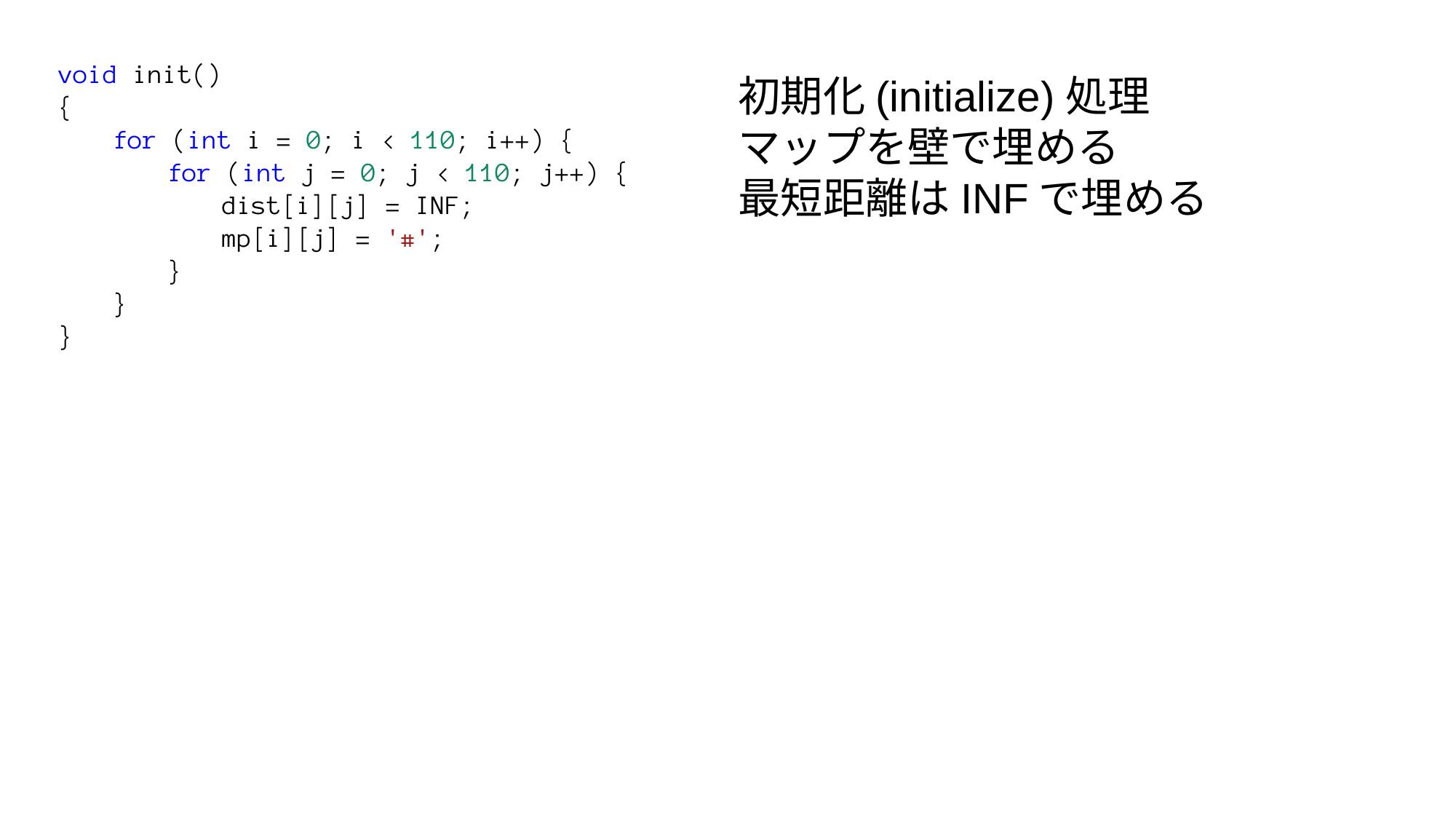

void init()
{
for (int i = 0; i < 110; i++) {
for (int j = 0; j < 110; j++) {
dist[i][j] = INF;
mp[i][j] = '#';
}
}
}
初期化(initialize)処理
マップを壁で埋める
最短距離はINFで埋める